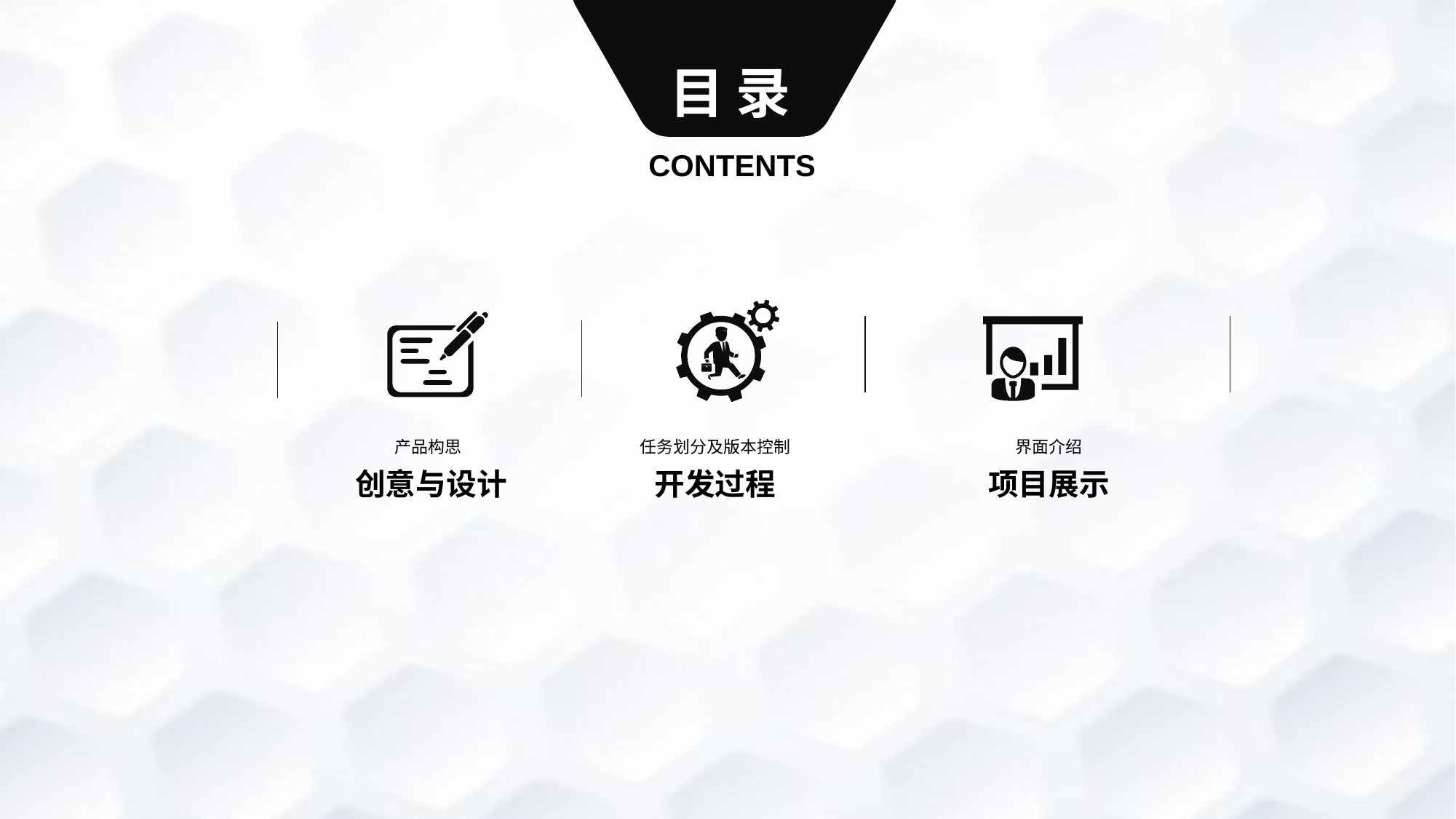

目 录
CONTENTS

任务划分及版本控制
界面介绍

产品构思
项目展示
开发过程
创意与设计